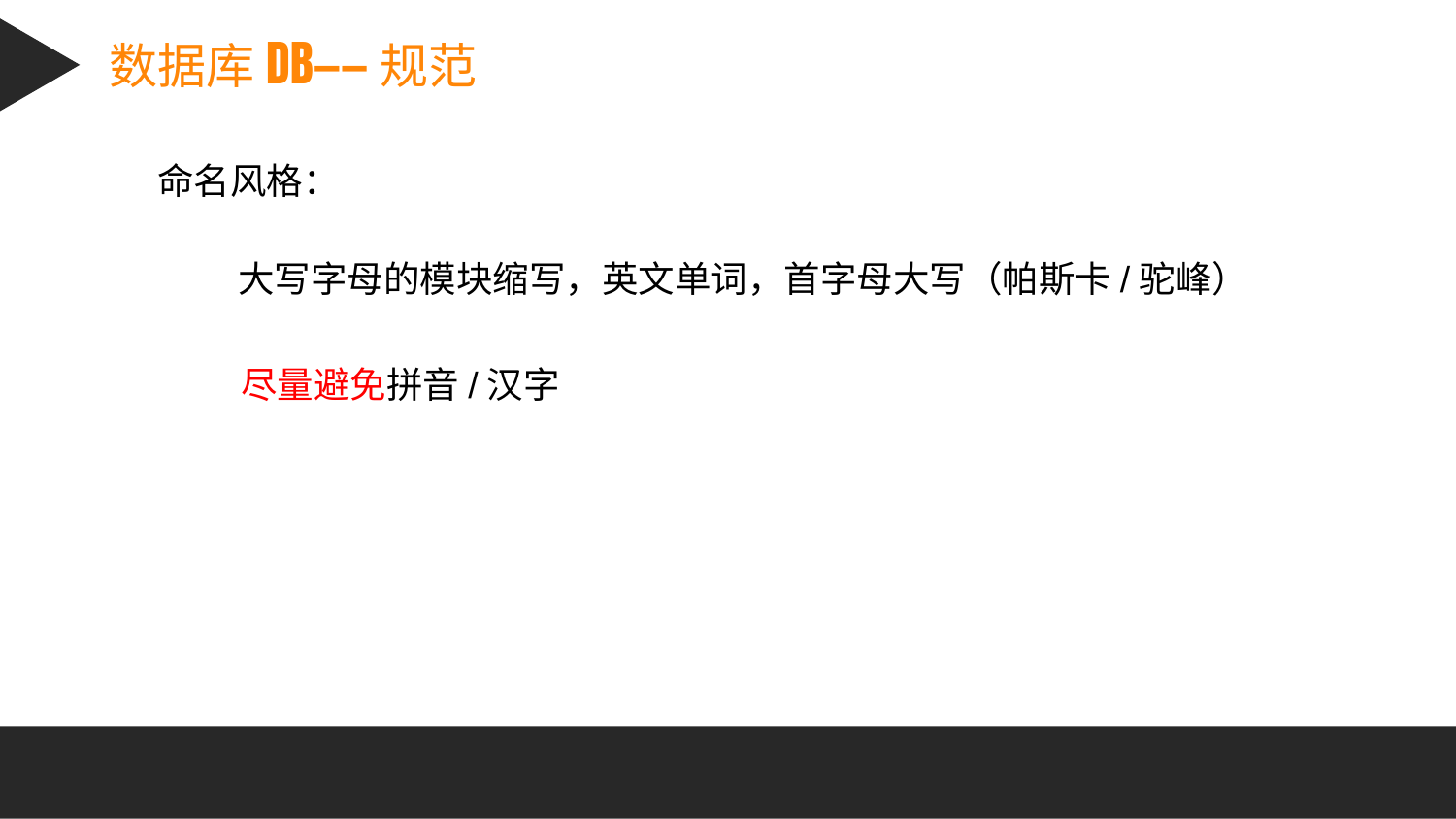

数据库DB——规范
命名风格：
大写字母的模块缩写，英文单词，首字母大写（帕斯卡/驼峰）
尽量避免拼音/汉字